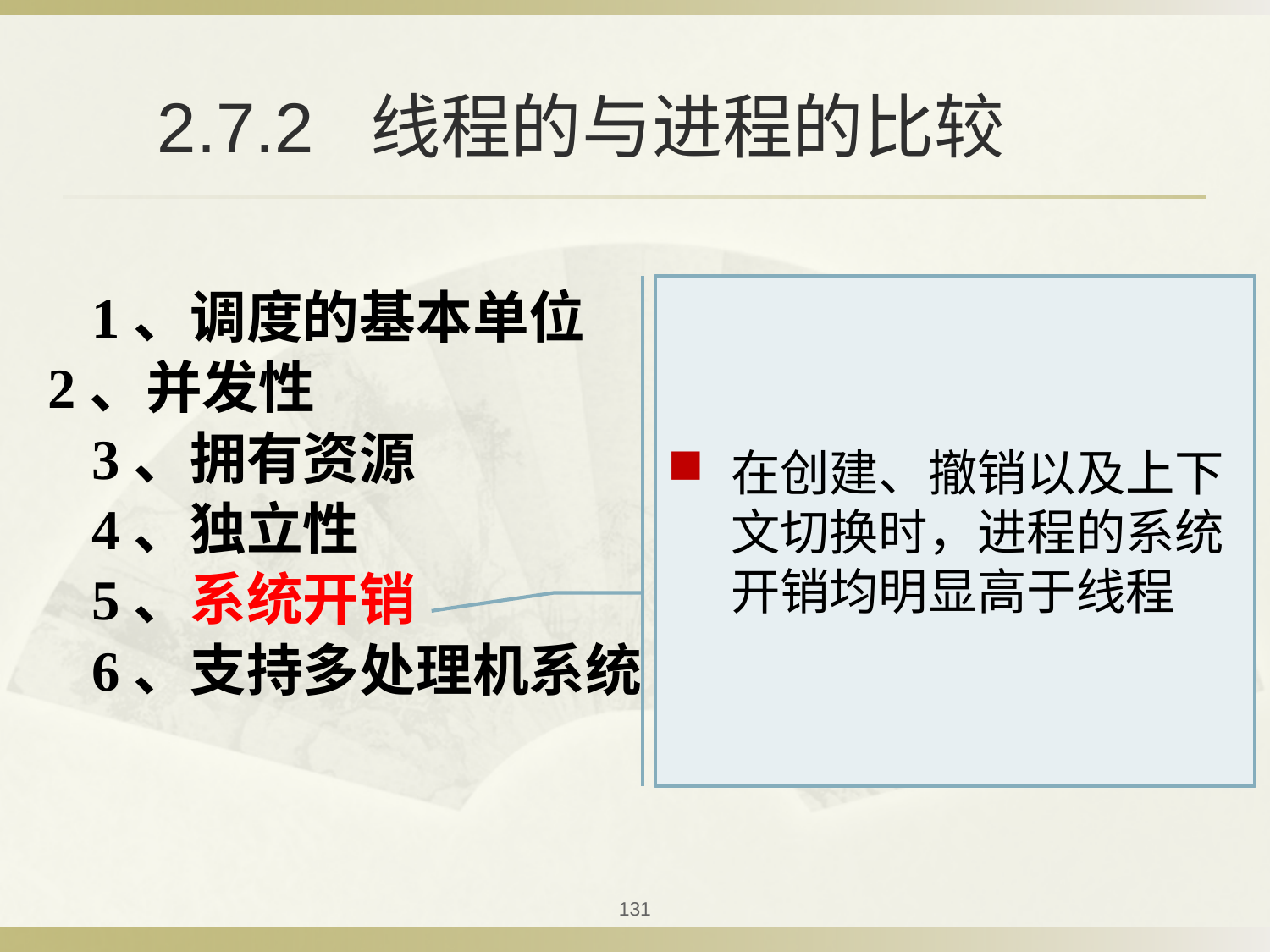

2.7.2  线程的与进程的比较
       1、调度的基本单位
    2、并发性
       3、拥有资源
       4、独立性
       5、系统开销
       6、支持多处理机系统

在创建、撤销以及上下文切换时，进程的系统开销均明显高于线程
131